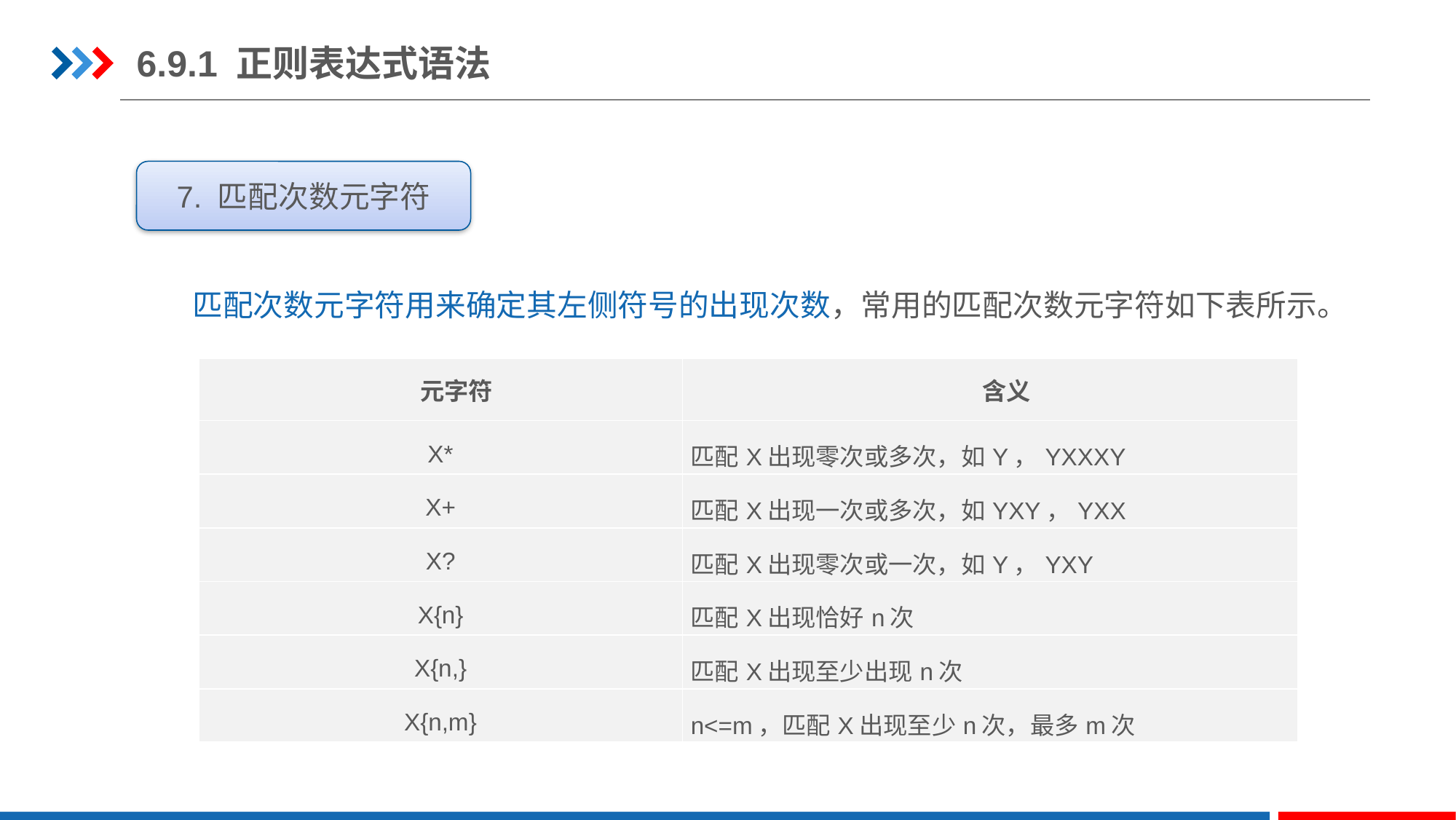

6.9.1 正则表达式语法
7. 匹配次数元字符
匹配次数元字符用来确定其左侧符号的出现次数，常用的匹配次数元字符如下表所示。
| 元字符 | 含义 |
| --- | --- |
| X\* | 匹配X出现零次或多次，如Y，YXXXY |
| X+ | 匹配X出现一次或多次，如YXY，YXX |
| X? | 匹配X出现零次或一次，如Y，YXY |
| X{n} | 匹配X出现恰好n次 |
| X{n,} | 匹配X出现至少出现n次 |
| X{n,m} | n<=m，匹配X出现至少n次，最多m次 |